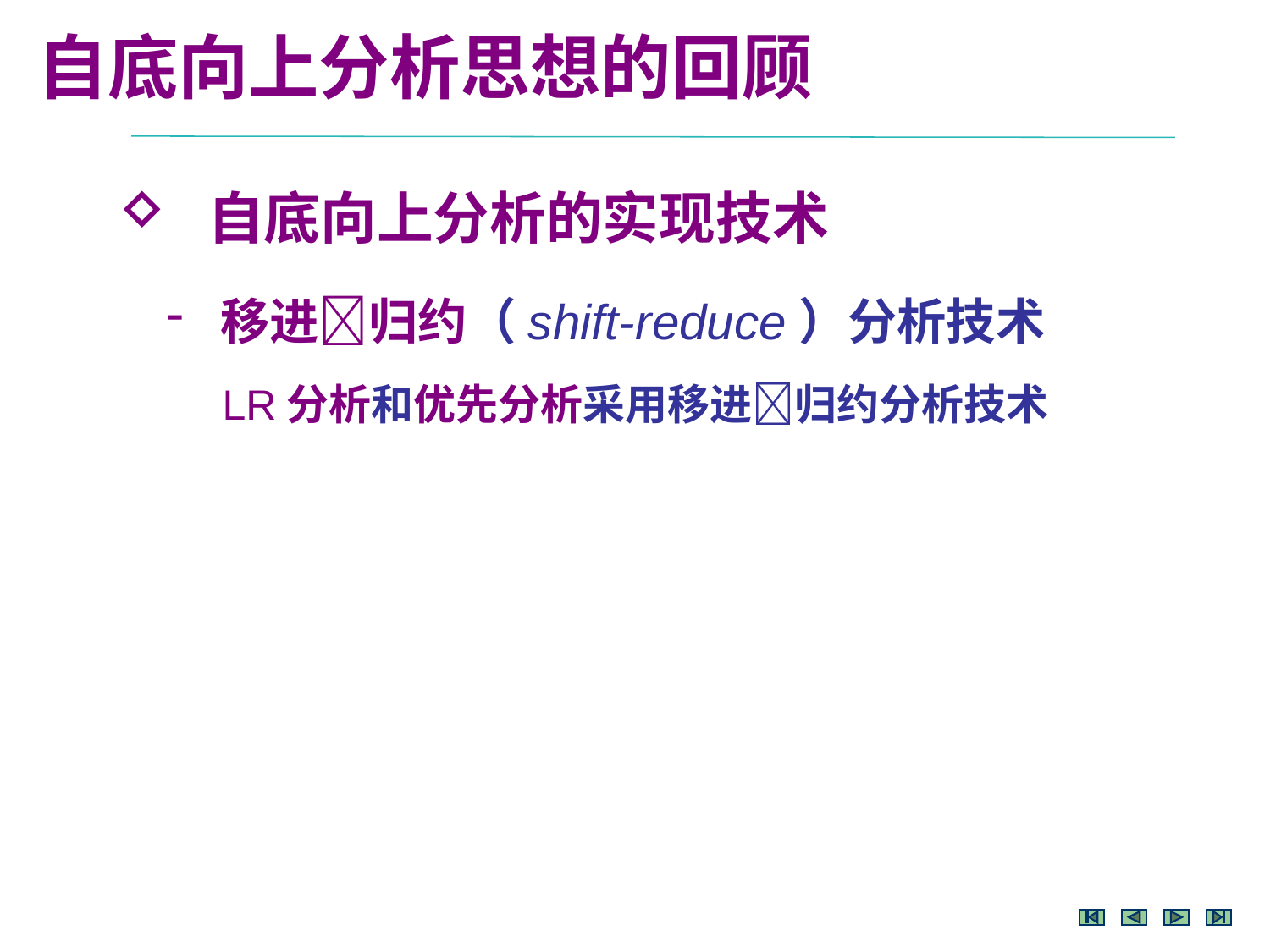

自底向上分析思想的回顾
  自底向上分析的实现技术
 移进−归约（shift-reduce）分析技术

    LR分析和优先分析采用移进−归约分析技术